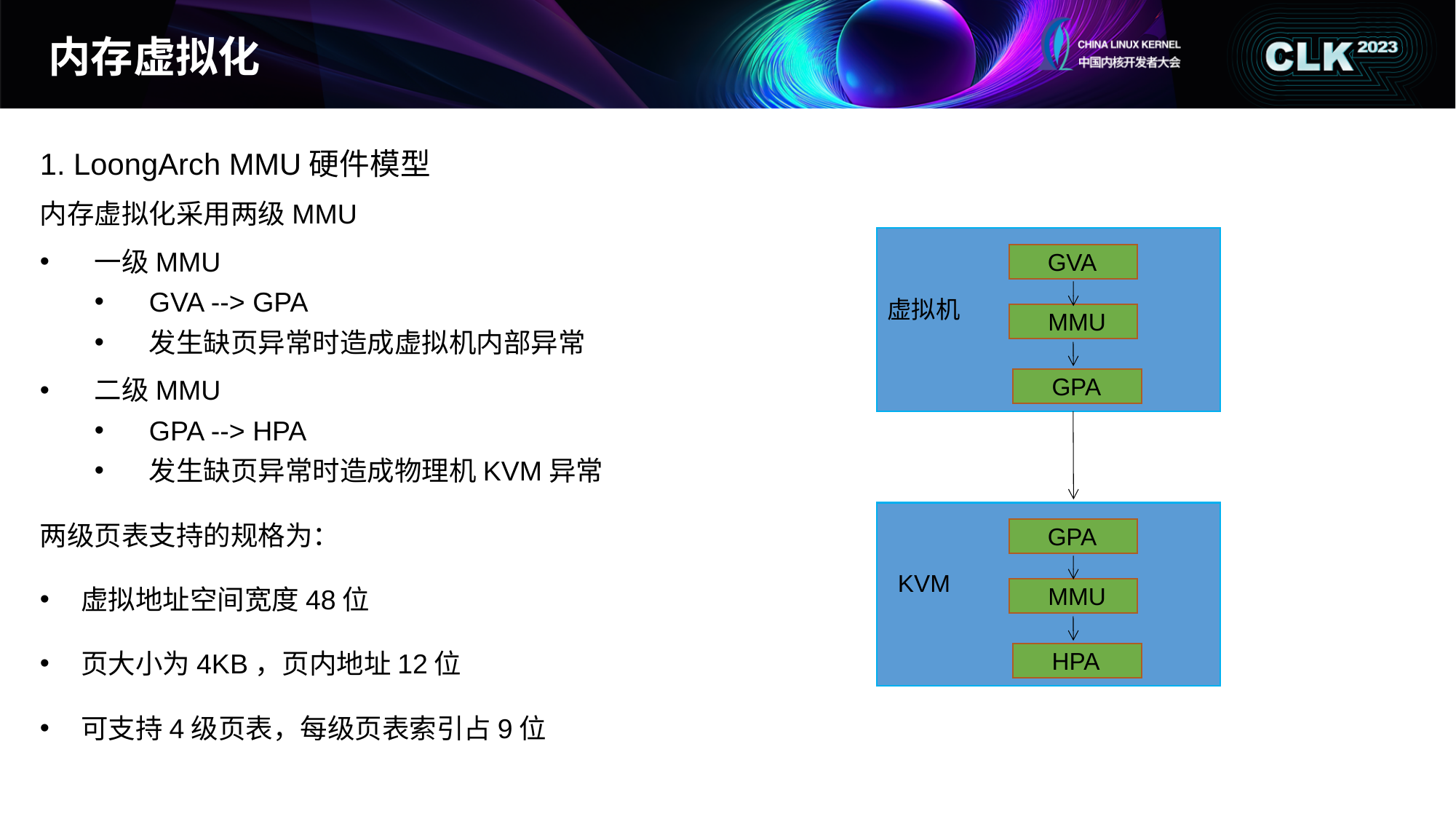

# 内存虚拟化
1. LoongArch MMU硬件模型
内存虚拟化采用两级MMU
一级MMU
GVA --> GPA
发生缺页异常时造成虚拟机内部异常
二级MMU
GPA --> HPA
发生缺页异常时造成物理机KVM异常
两级页表支持的规格为：
虚拟地址空间宽度48位
页大小为4KB，页内地址12位
可支持4级页表，每级页表索引占9位

GVA

虚拟机
MMU

GPA

GPA

KVM
MMU

HPA